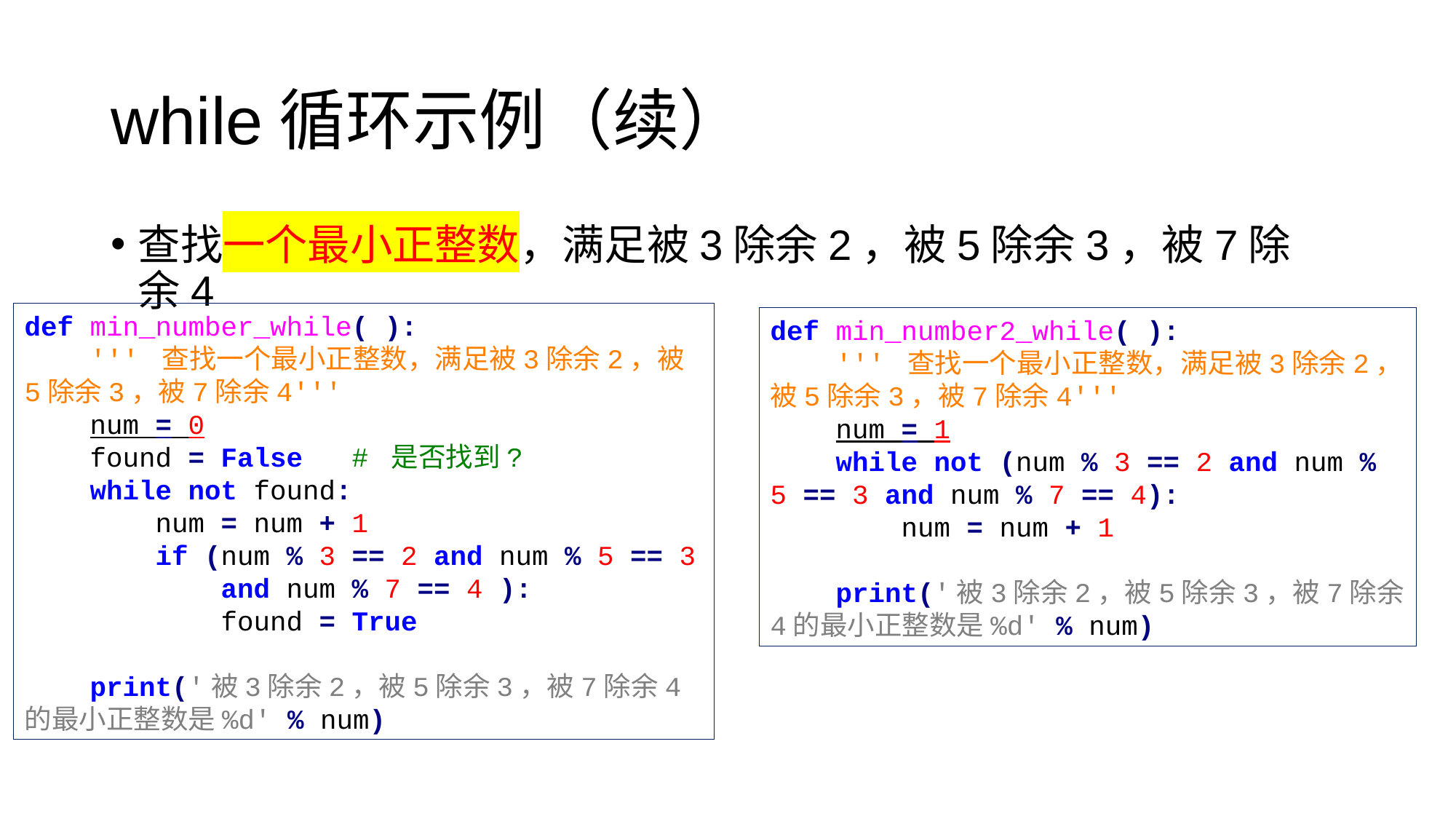

# while循环示例（续）
查找一个最小正整数，满足被3除余2，被5除余3，被7除余4
def min_number_while( ):
    ''' 查找一个最小正整数，满足被3除余2，被5除余3，被7除余4'''
    num = 0
    found = False   # 是否找到?
    while not found:
        num = num + 1
        if (num % 3 == 2 and num % 5 == 3
            and num % 7 == 4 ):
            found = True

    print('被3除余2，被5除余3，被7除余4的最小正整数是%d' % num)
def min_number2_while( ):
    ''' 查找一个最小正整数，满足被3除余2，被5除余3，被7除余4'''
    num = 1
    while not (num % 3 == 2 and num % 5 == 3 and num % 7 == 4):
        num = num + 1

    print('被3除余2，被5除余3，被7除余4的最小正整数是%d' % num)